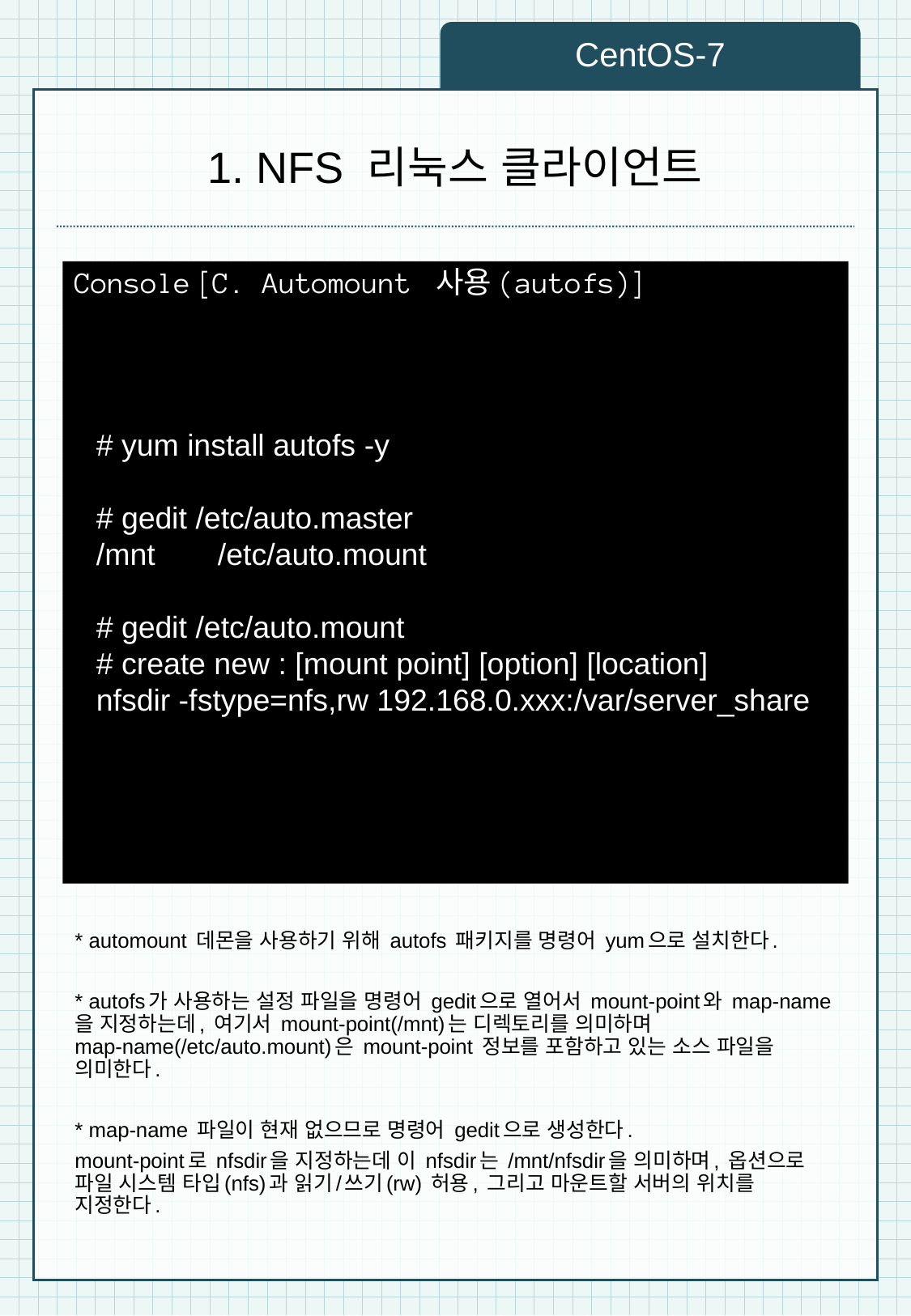

CentOS-7

# 1. NFS 리눅스 클라이언트
Console	[C. Automount 사용(autofs)]

# yum install autofs -y

# gedit /etc/auto.master
/mnt	/etc/auto.mount

# gedit /etc/auto.mount
# create new : [mount point] [option] [location]
nfsdir -fstype=nfs,rw 192.168.0.xxx:/var/server_share
* automount 데몬을 사용하기 위해 autofs 패키지를 명령어 yum으로 설치한다.

* autofs가 사용하는 설정 파일을 명령어 gedit으로 열어서 mount-point와 map-name을 지정하는데, 여기서 mount-point(/mnt)는 디렉토리를 의미하며 map-name(/etc/auto.mount)은 mount-point 정보를 포함하고 있는 소스 파일을 의미한다.

* map-name 파일이 현재 없으므로 명령어 gedit으로 생성한다.
mount-point로 nfsdir을 지정하는데 이 nfsdir는 /mnt/nfsdir을 의미하며, 옵션으로 파일 시스템 타입(nfs)과 읽기/쓰기(rw) 허용, 그리고 마운트할 서버의 위치를 지정한다.